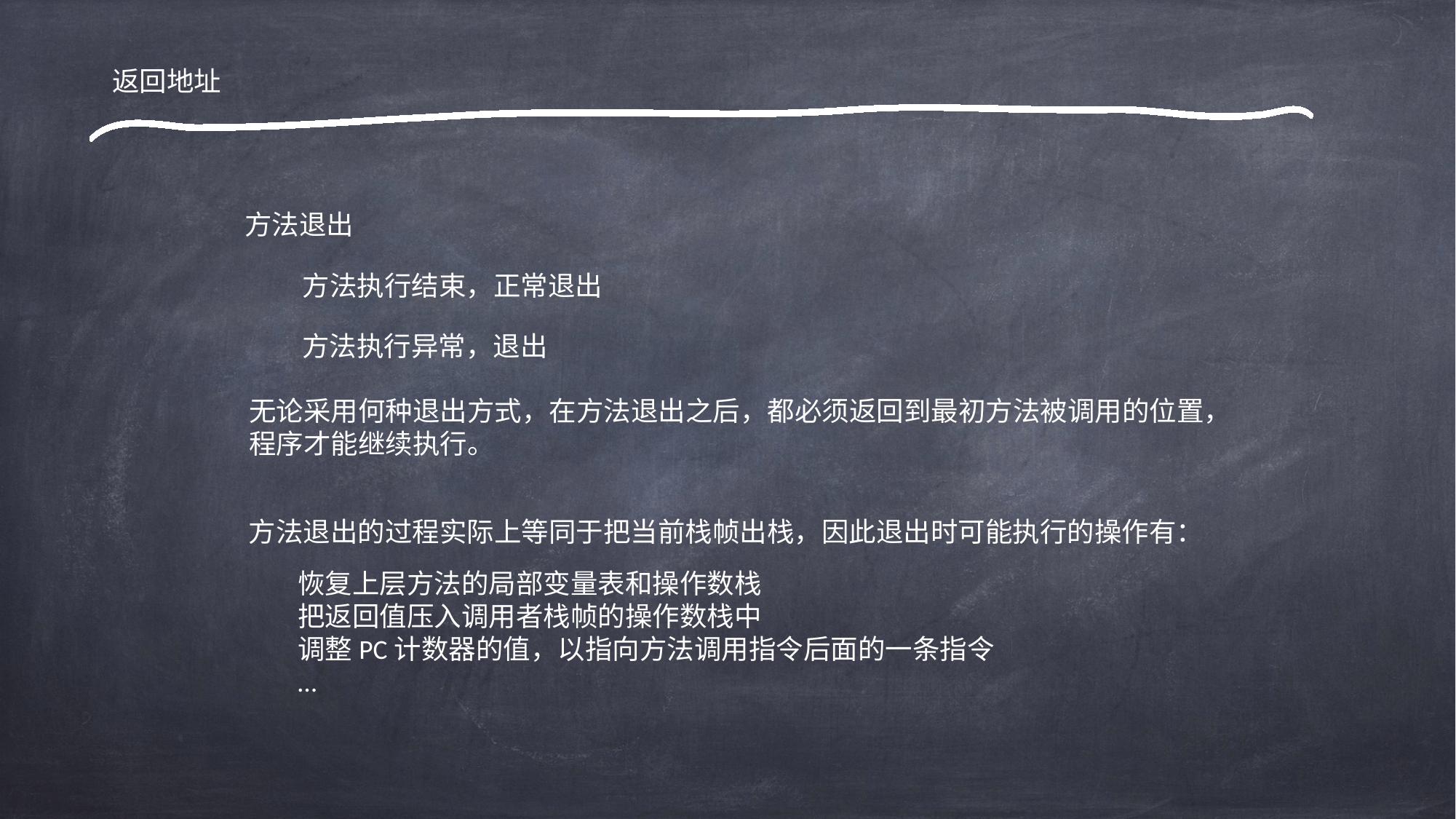

返回地址

方法退出
方法执行结束，正常退出
方法执行异常，退出
无论采用何种退出方式，在方法退出之后，都必须返回到最初方法被调用的位置，
程序才能继续执行。
方法退出的过程实际上等同于把当前栈帧出栈，因此退出时可能执行的操作有：
恢复上层方法的局部变量表和操作数栈
把返回值压入调用者栈帧的操作数栈中
调整PC计数器的值，以指向方法调用指令后面的一条指令
…